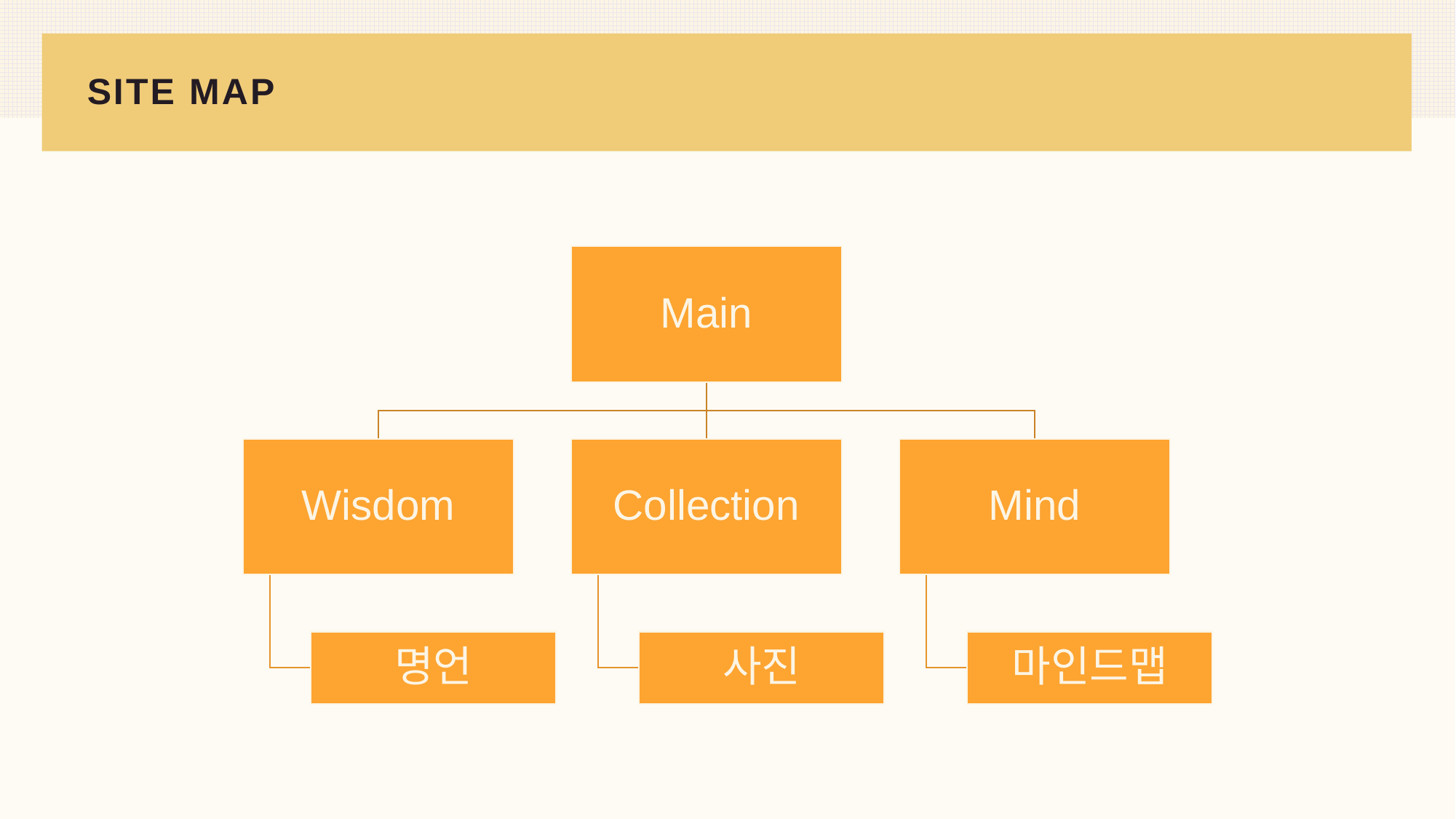

# SITE MAP
Main
Wisdom
명언
Collection
사진
Mind
마인드맵